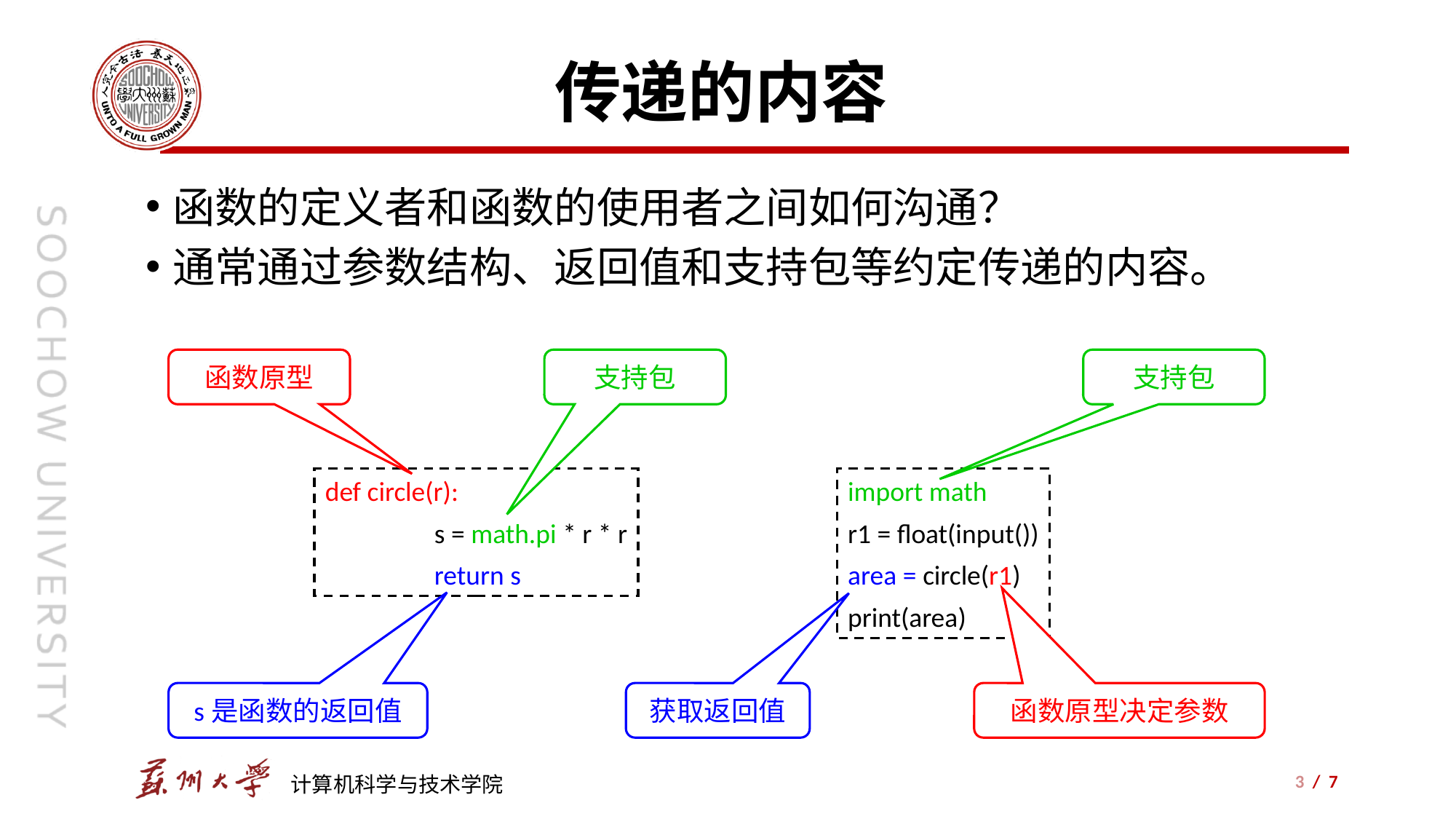

# 传递的内容
函数的定义者和函数的使用者之间如何沟通？
通常通过参数结构、返回值和支持包等约定传递的内容。
函数原型
支持包
支持包
def circle(r):
	s = math.pi * r * r
	return s
import math
r1 = float(input())
area = circle(r1)
print(area)
s是函数的返回值
获取返回值
函数原型决定参数
3